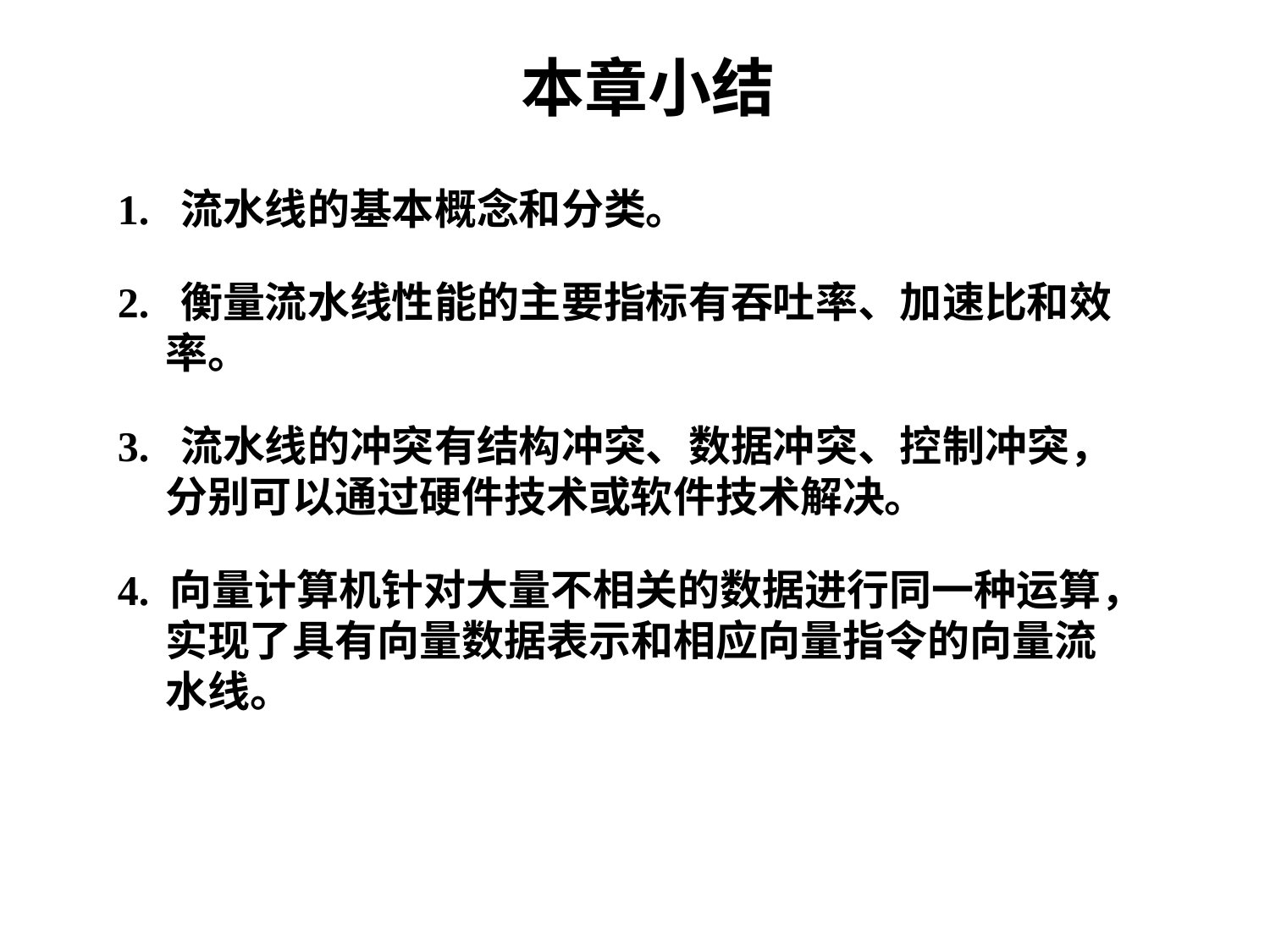

本章小结
1.  流水线的基本概念和分类。
2.  衡量流水线性能的主要指标有吞吐率、加速比和效率。
3.  流水线的冲突有结构冲突、数据冲突、控制冲突，分别可以通过硬件技术或软件技术解决。
4. 向量计算机针对大量不相关的数据进行同一种运算，实现了具有向量数据表示和相应向量指令的向量流水线。